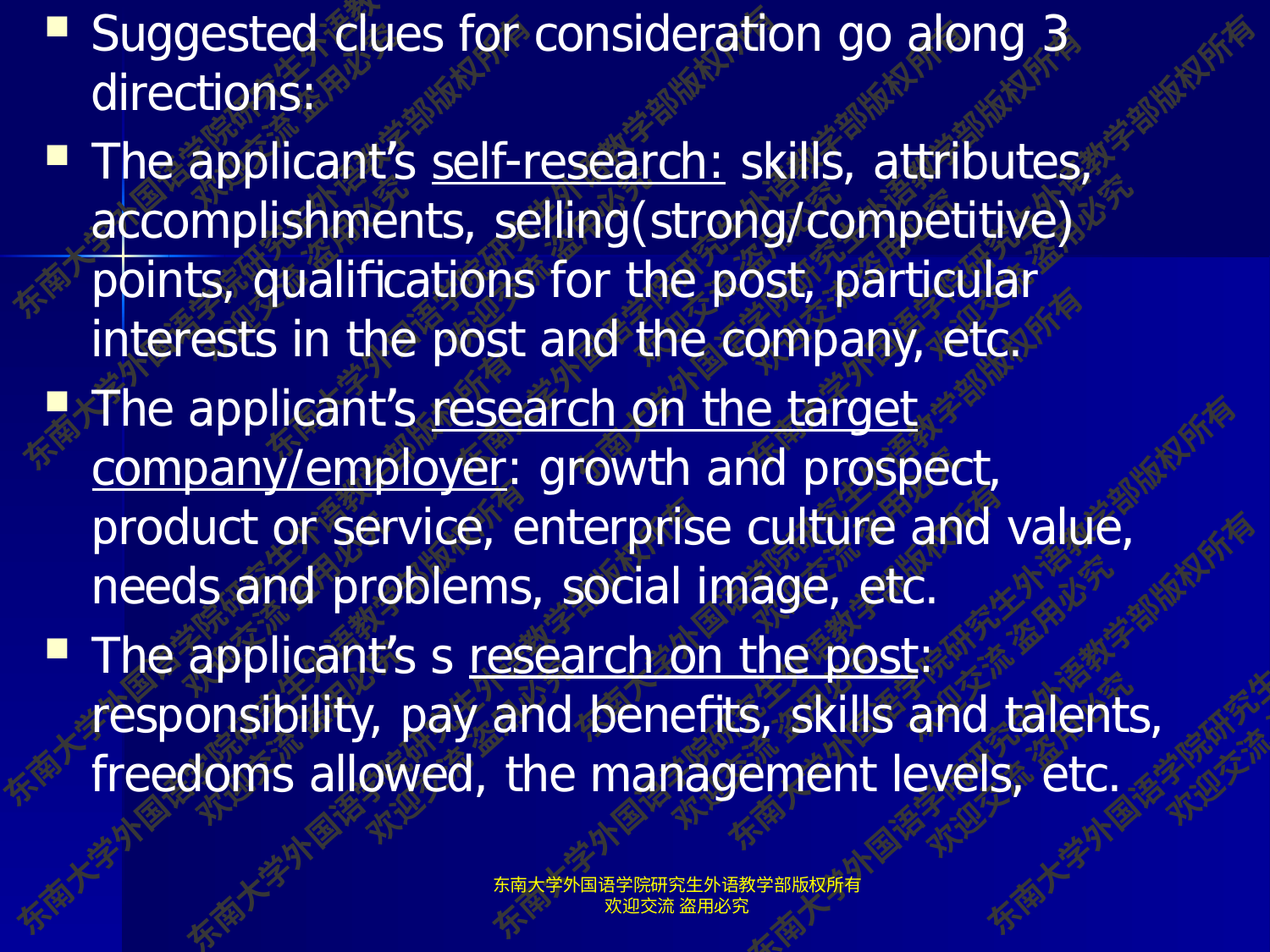

Suggested clues for consideration go along 3 directions:
The applicant’s self-research: skills, attributes, accomplishments, selling(strong/competitive) points, qualifications for the post, particular interests in the post and the company, etc.
The applicant’s research on the target company/employer: growth and prospect, product or service, enterprise culture and value, needs and problems, social image, etc.
The applicant’s s research on the post: responsibility, pay and benefits, skills and talents, freedoms allowed, the management levels, etc.

#
东南大学外国语学院研究生外语教学部版权所有 欢迎交流 盗用必究